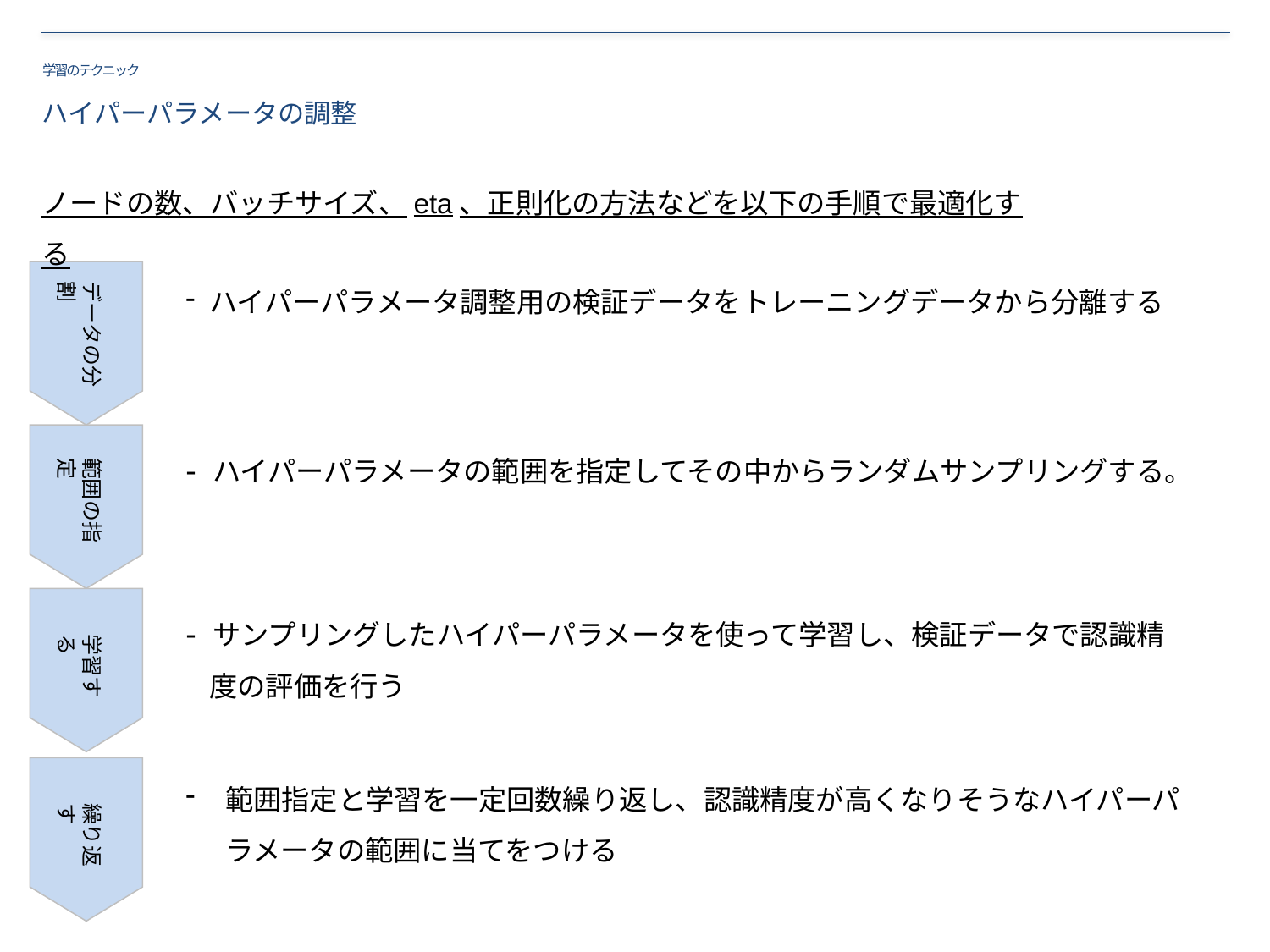

学習のテクニック
# ハイパーパラメータの調整
ノードの数、バッチサイズ、eta、正則化の方法などを以下の手順で最適化する

ハイパーパラメータ調整用の検証データをトレーニングデータから分離する
データの分割
- ハイパーパラメータの範囲を指定してその中からランダムサンプリングする。
範囲の指定
- サンプリングしたハイパーパラメータを使って学習し、検証データで認識精度の評価を行う
学習する
範囲指定と学習を一定回数繰り返し、認識精度が高くなりそうなハイパーパラメータの範囲に当てをつける
繰り返す